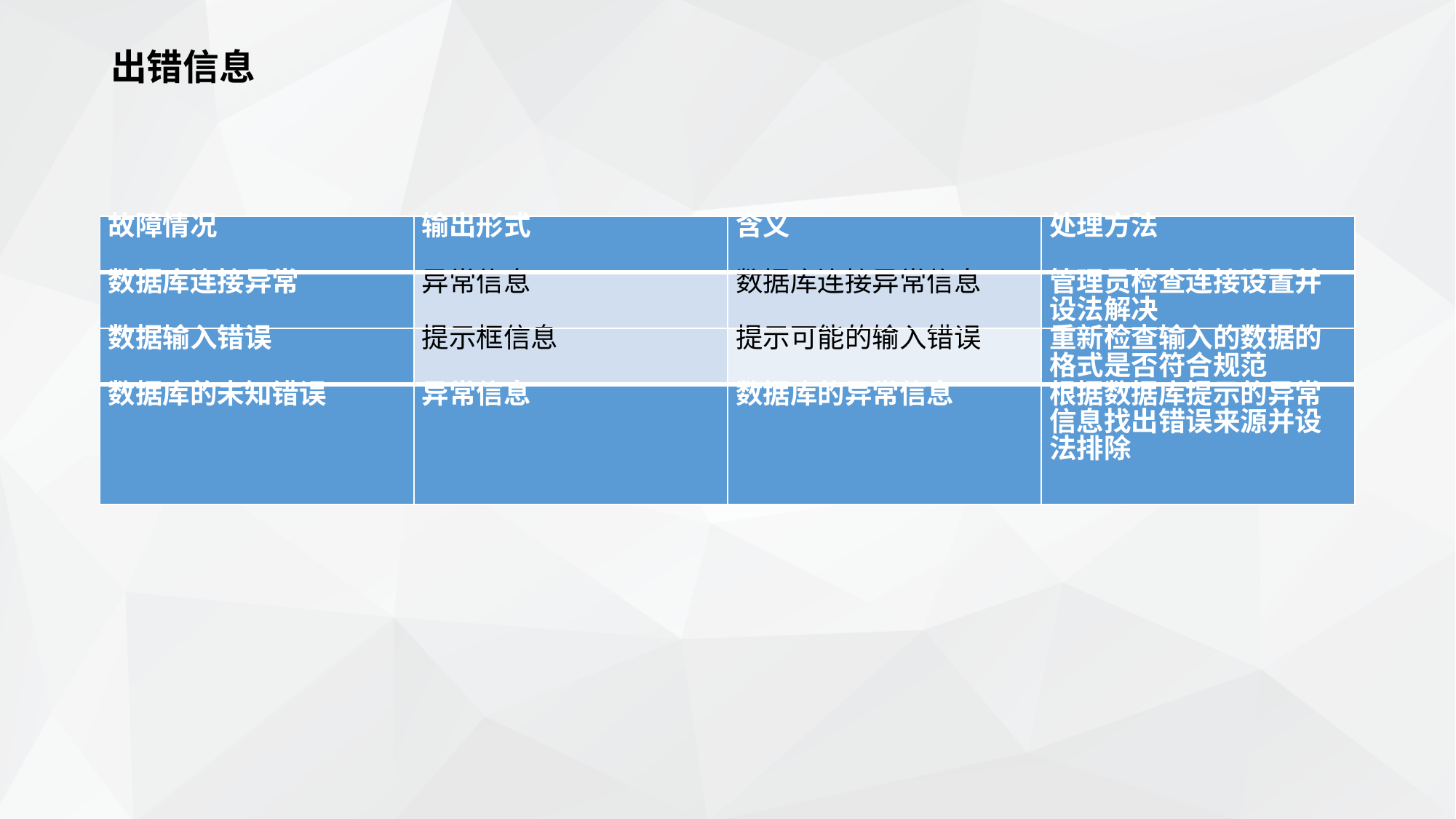

# 出错信息
| 故障情况 | 输出形式 | 含义 | 处理方法 |
| --- | --- | --- | --- |
| 数据库连接异常 | 异常信息 | 数据库连接异常信息 | 管理员检查连接设置并设法解决 |
| 数据输入错误 | 提示框信息 | 提示可能的输入错误 | 重新检查输入的数据的格式是否符合规范 |
| 数据库的未知错误 | 异常信息 | 数据库的异常信息 | 根据数据库提示的异常信息找出错误来源并设法排除 |